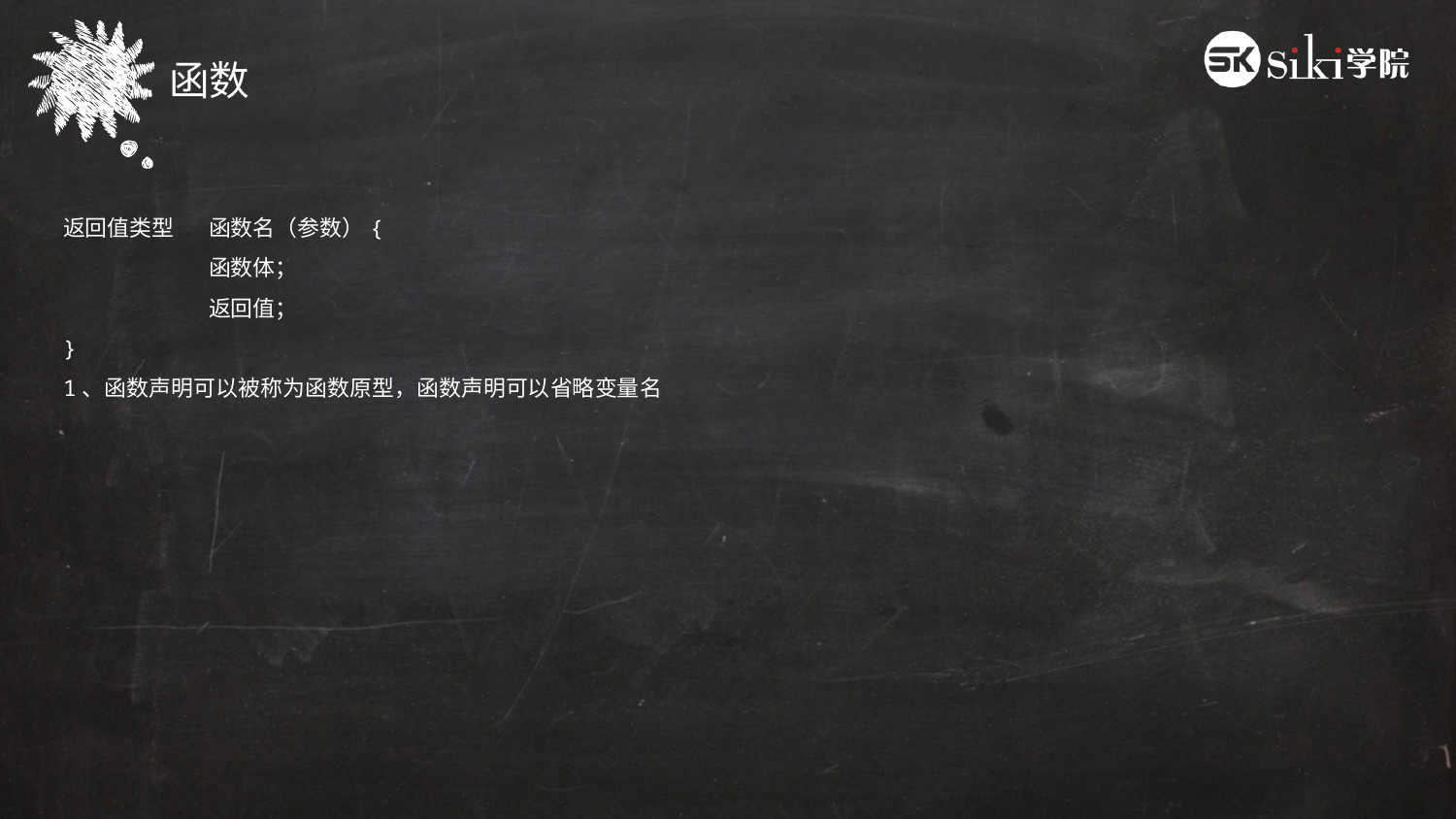

函数
返回值类型	函数名（参数）{
	函数体；
	返回值；
}
1、函数声明可以被称为函数原型，函数声明可以省略变量名